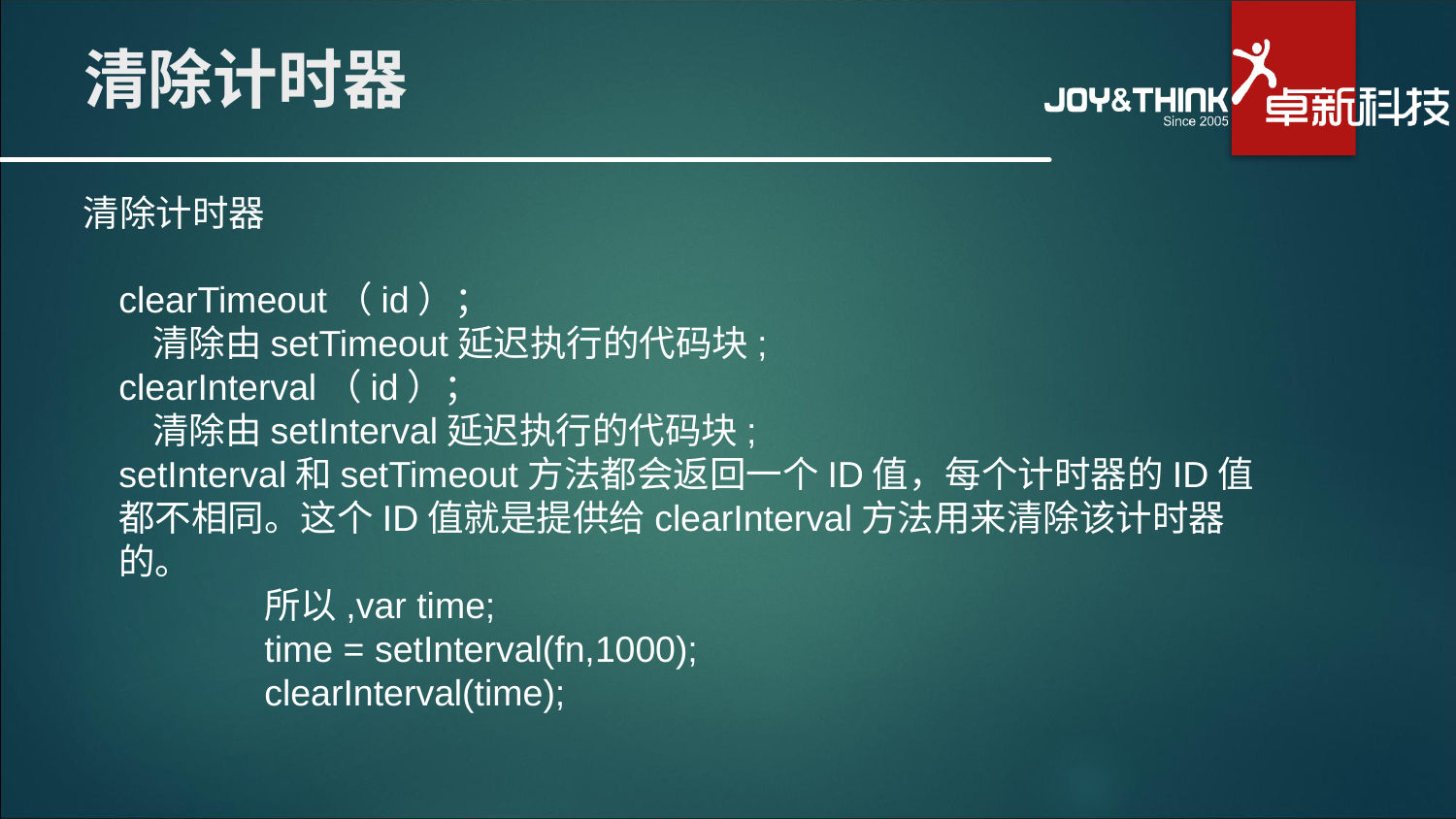

# 清除计时器
清除计时器
clearTimeout（id）；
   清除由setTimeout延迟执行的代码块;
clearInterval（id）；
   清除由setInterval延迟执行的代码块;
setInterval和setTimeout方法都会返回一个ID值，每个计时器的ID值都不相同。这个ID值就是提供给clearInterval方法用来清除该计时器的。
	所以,var time;
	time = setInterval(fn,1000);
	clearInterval(time);